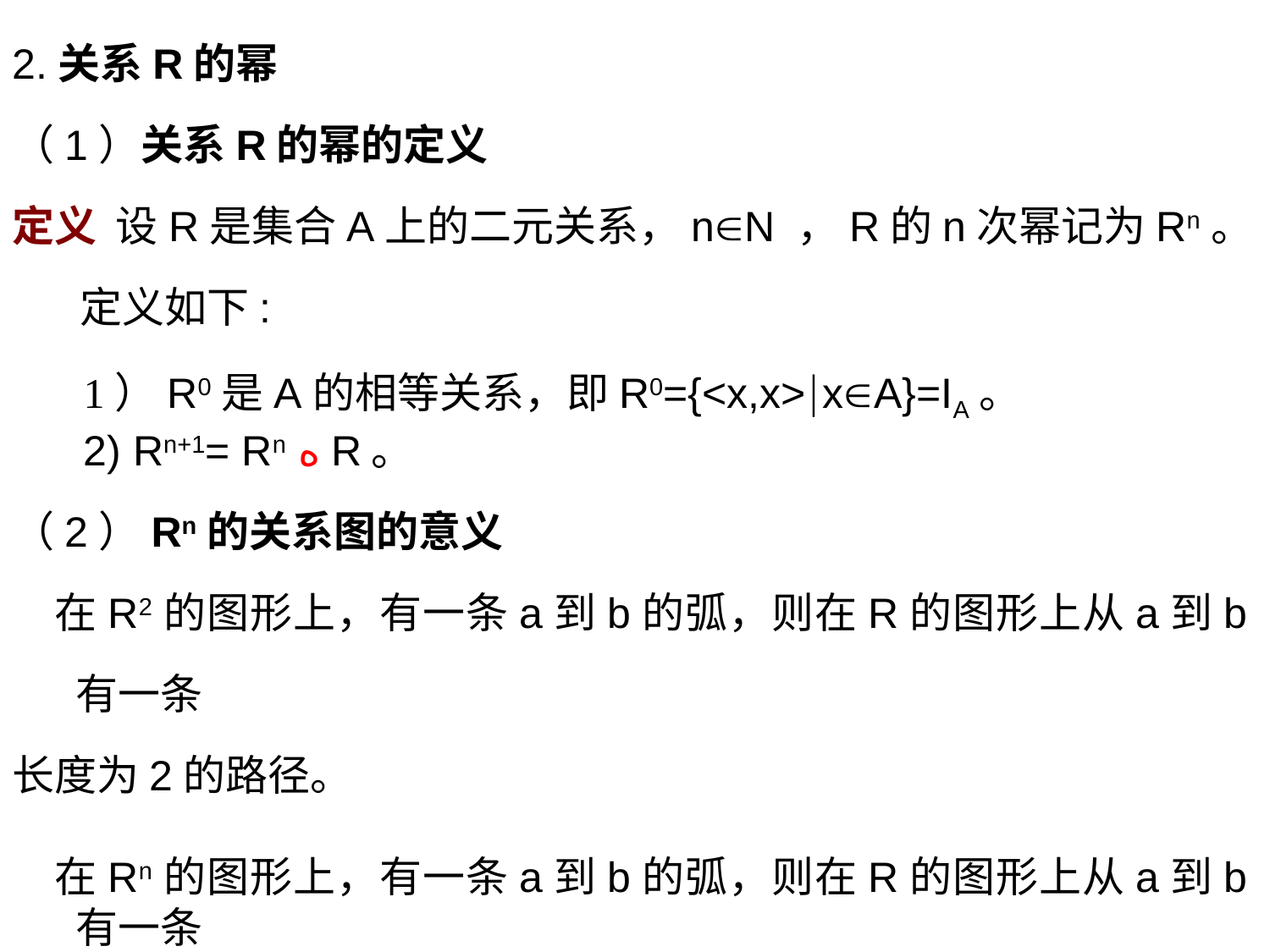

2.关系R的幂
（1）关系R的幂的定义
定义  设R是集合A上的二元关系，n∈N ，R的n次幂记为Rn。
      定义如下:
      1）R0是A的相等关系，即R0={<x,x>|x∈A}=IA。
      2) Rn+1= Rn ه R。
（2）Rn的关系图的意义
   在R2的图形上，有一条a到b的弧，则在R的图形上从a到b有一条
长度为2的路径。

   在Rn的图形上，有一条a到b的弧，则在R的图形上从a到b有一条
长度为n的路径。